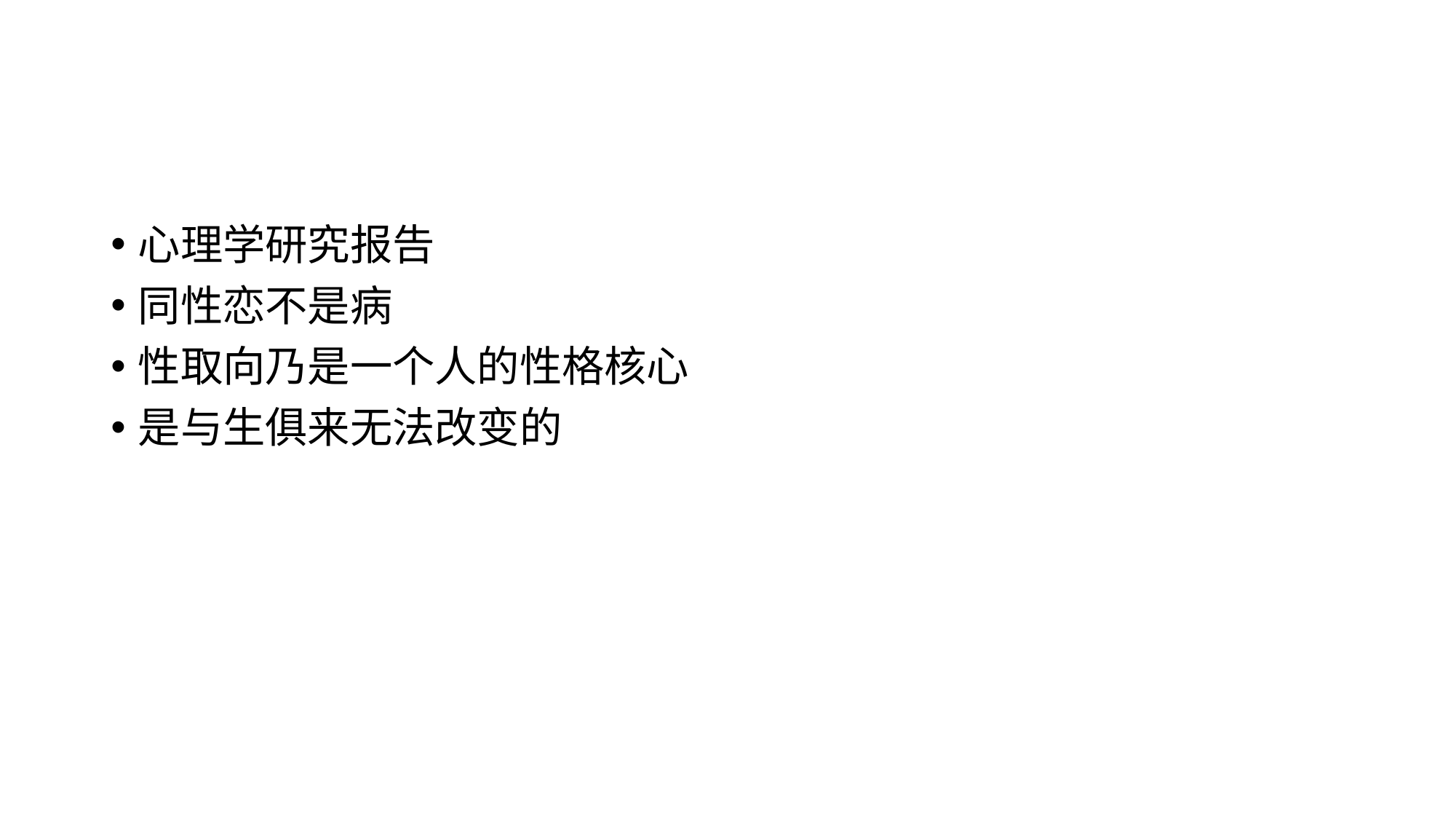

#
心理学研究报告
同性恋不是病
性取向乃是一个人的性格核心
是与生俱来无法改变的